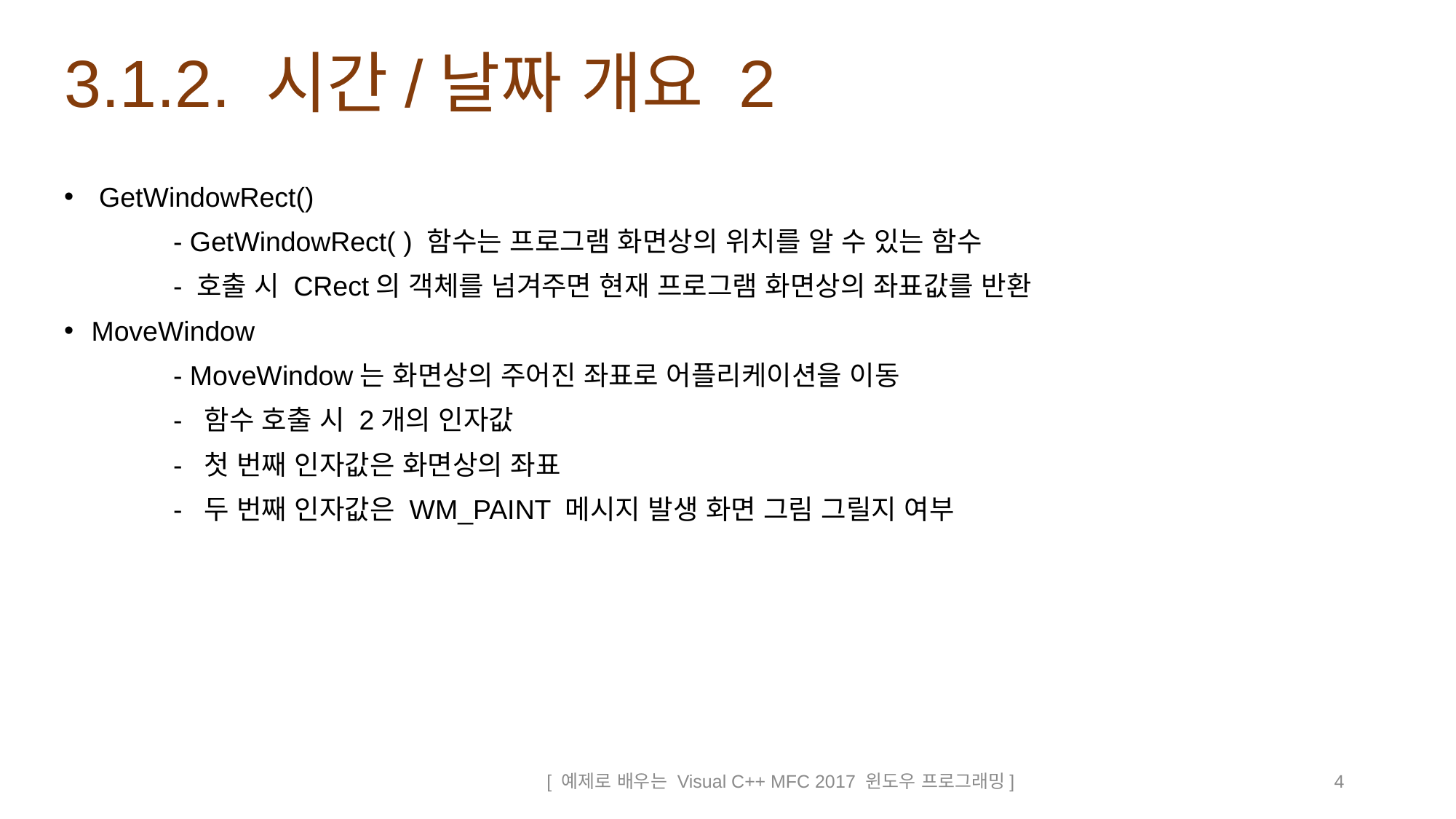

# 3.1.2. 시간/날짜 개요 2

 GetWindowRect()
	- GetWindowRect( ) 함수는 프로그램 화면상의 위치를 알 수 있는 함수
     	- 호출 시 CRect의 객체를 넘겨주면 현재 프로그램 화면상의 좌표값를 반환
MoveWindow
	- MoveWindow는 화면상의 주어진 좌표로 어플리케이션을 이동
  	-  함수 호출 시 2개의 인자값
	-  첫 번째 인자값은 화면상의 좌표
	-  두 번째 인자값은 WM_PAINT 메시지 발생 화면 그림 그릴지 여부
[ 예제로 배우는 Visual C++ MFC 2017 윈도우 프로그래밍]
4